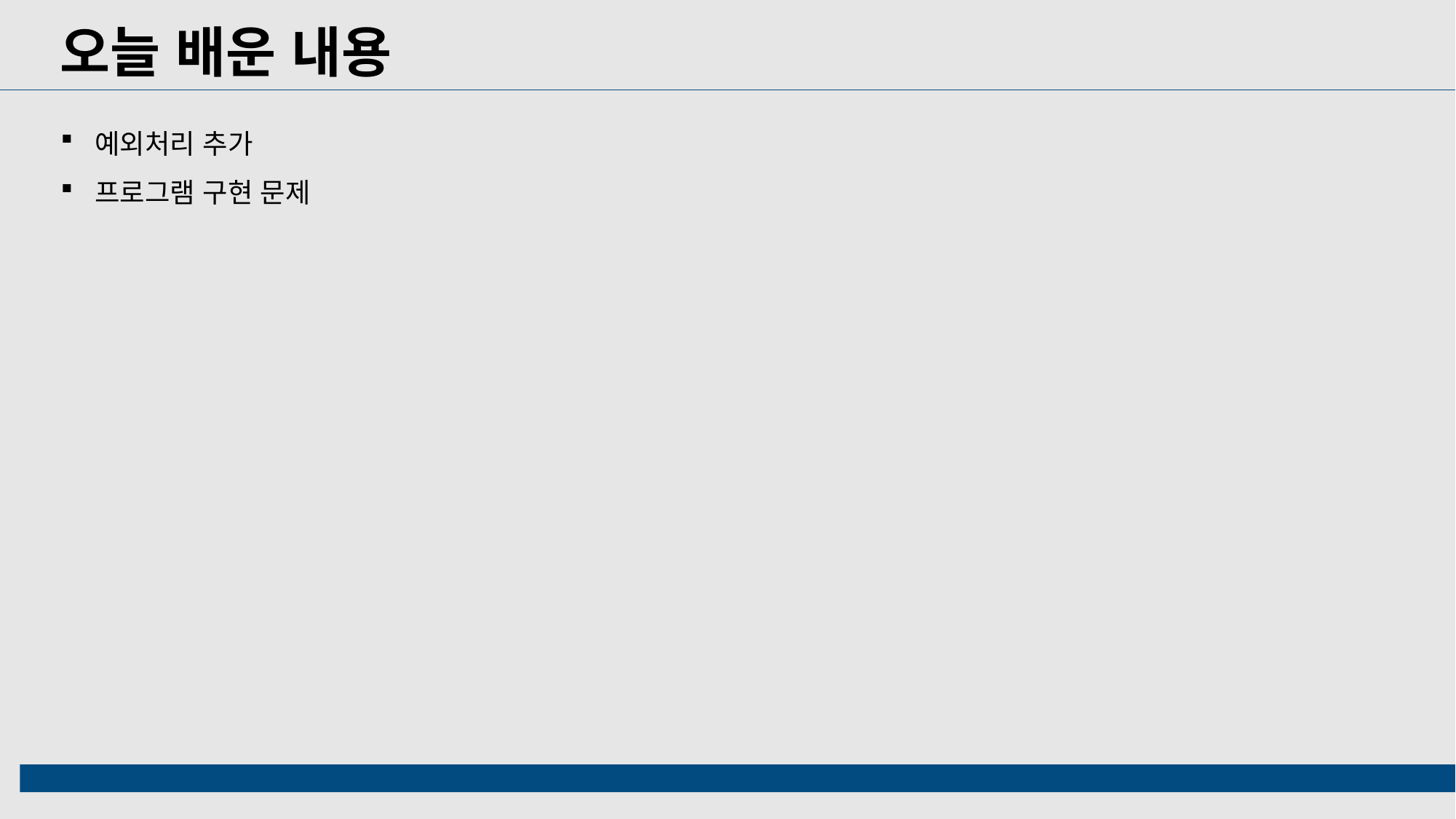

오늘 배운 내용
예외처리 추가
프로그램 구현 문제